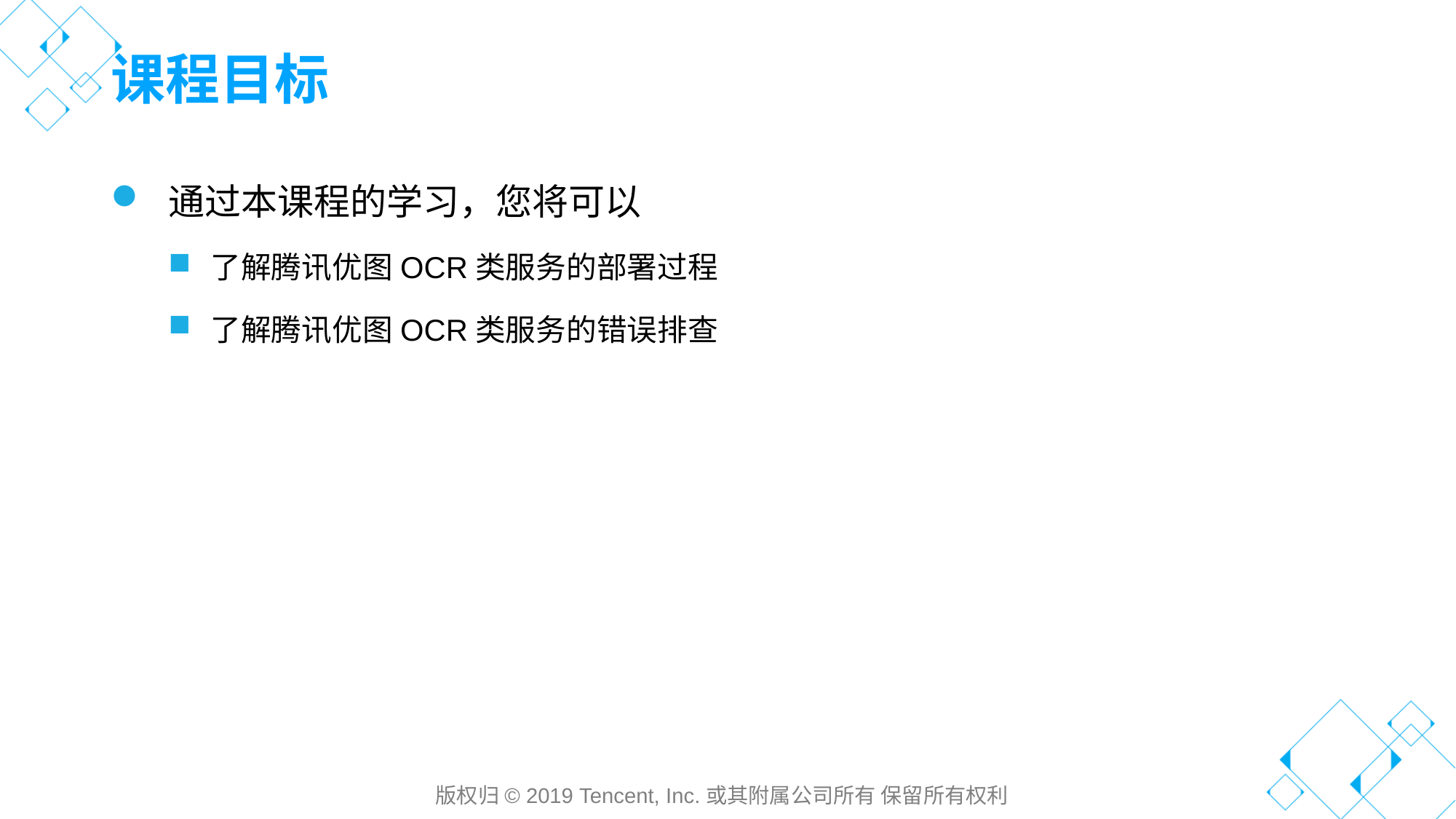

# 课程目标
通过本课程的学习，您将可以
了解腾讯优图OCR类服务的部署过程
了解腾讯优图OCR类服务的错误排查